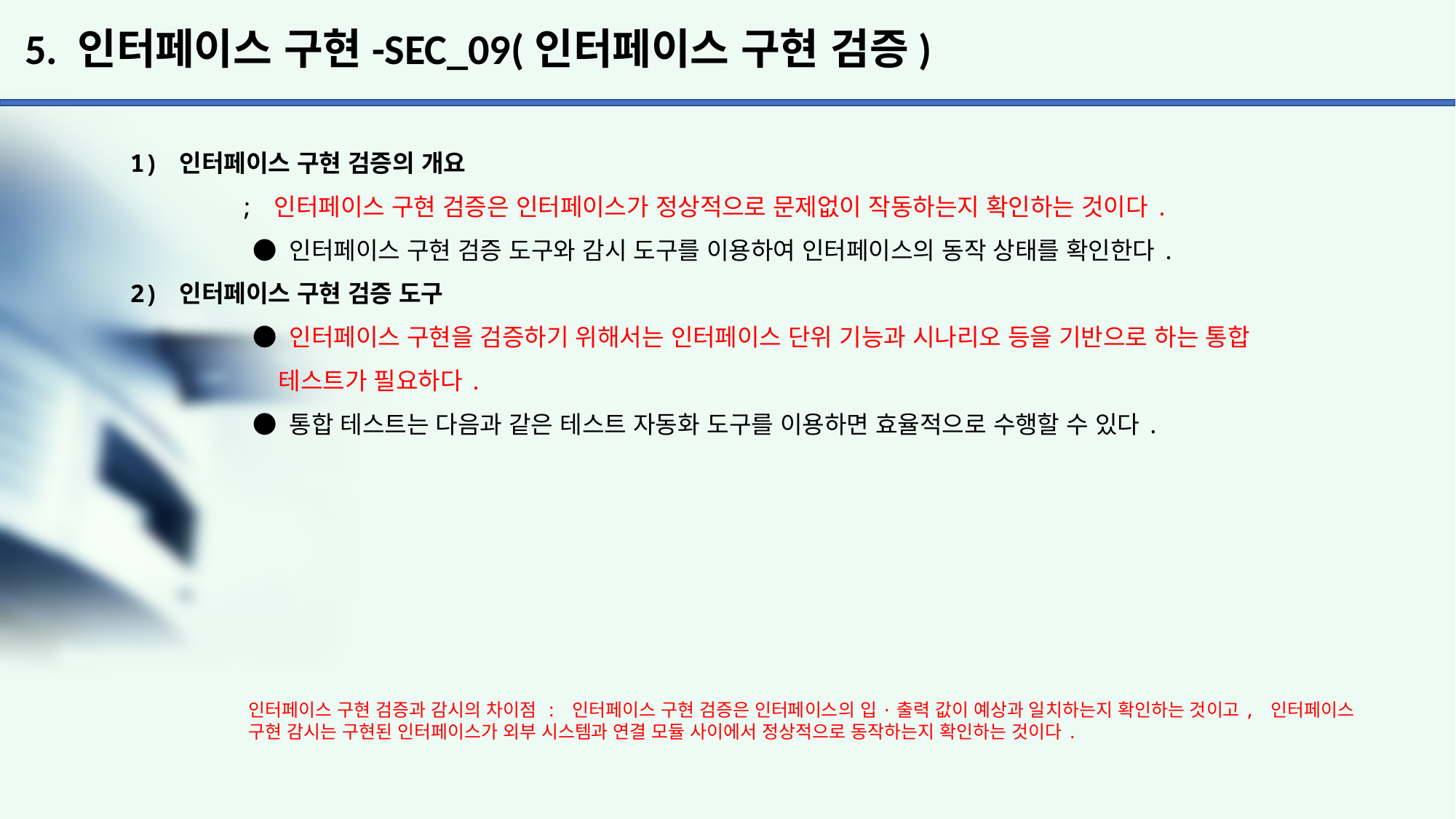

# 5. 인터페이스 구현-SEC_09(인터페이스 구현 검증)
1) 인터페이스 구현 검증의 개요
	; 인터페이스 구현 검증은 인터페이스가 정상적으로 문제없이 작동하는지 확인하는 것이다.
	  ● 인터페이스 구현 검증 도구와 감시 도구를 이용하여 인터페이스의 동작 상태를 확인한다.
2) 인터페이스 구현 검증 도구
	  ● 인터페이스 구현을 검증하기 위해서는 인터페이스 단위 기능과 시나리오 등을 기반으로 하는 통합
	     테스트가 필요하다.
	  ● 통합 테스트는 다음과 같은 테스트 자동화 도구를 이용하면 효율적으로 수행할 수 있다.
인터페이스 구현 검증과 감시의 차이점 : 인터페이스 구현 검증은 인터페이스의 입·출력 값이 예상과 일치하는지 확인하는 것이고, 인터페이스 구현 감시는 구현된 인터페이스가 외부 시스템과 연결 모듈 사이에서 정상적으로 동작하는지 확인하는 것이다.